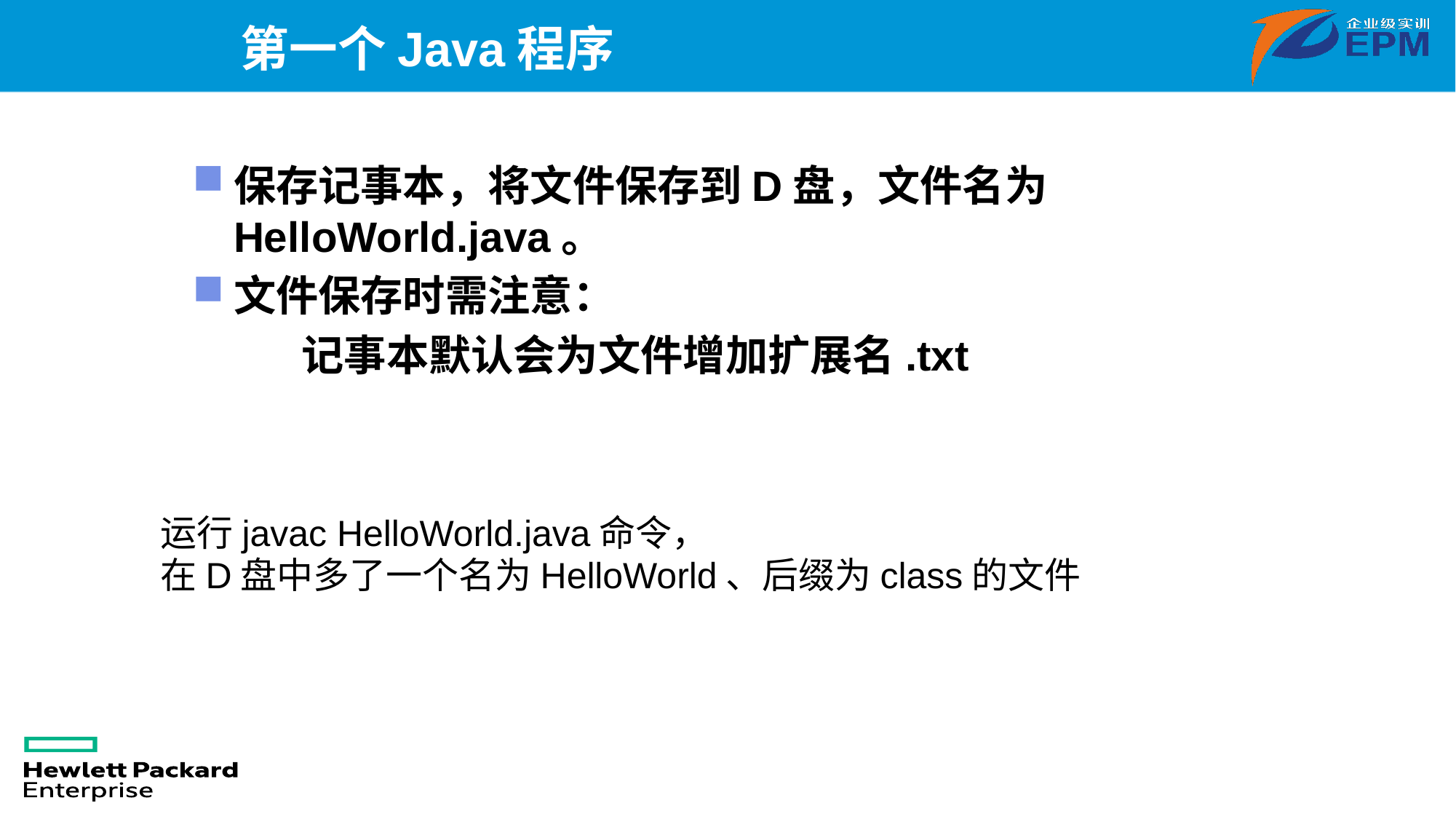

第一个Java程序
保存记事本，将文件保存到D盘，文件名为HelloWorld.java。
文件保存时需注意：
	记事本默认会为文件增加扩展名.txt
运行javac HelloWorld.java命令，
在D盘中多了一个名为HelloWorld、后缀为class的文件